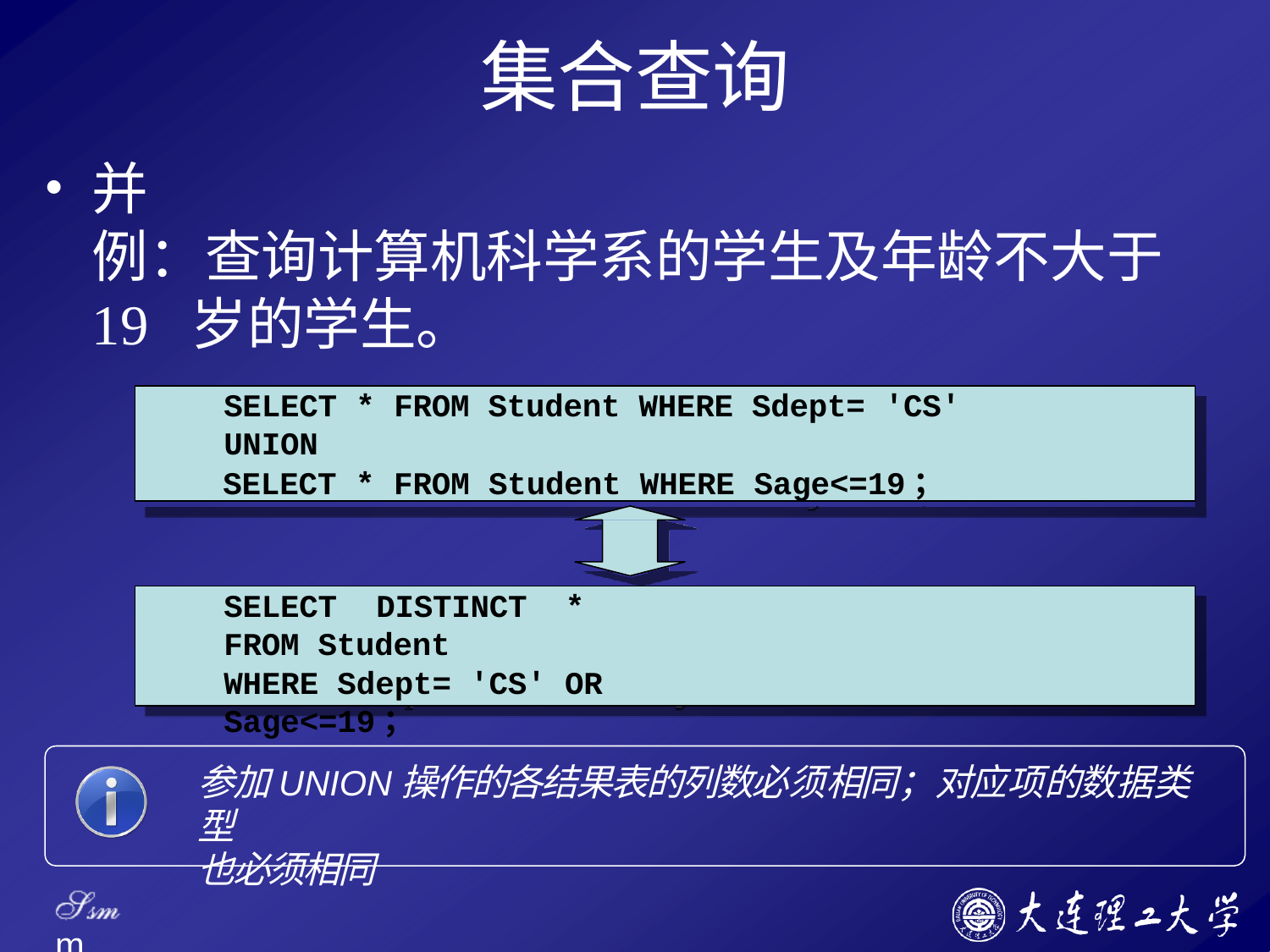

# 集合查询
并
例：查询计算机科学系的学生及年龄不大于19  岁的学生。
SELECT * FROM Student WHERE Sdept= 'CS'
UNION
SELECT * FROM Student WHERE Sage<=19；

SELECT	DISTINCT	*
FROM Student
WHERE Sdept= 'CS' OR Sage<=19；

参加UNION操作的各结果表的列数必须相同；对应项的数据类型
也必须相同

Ssm